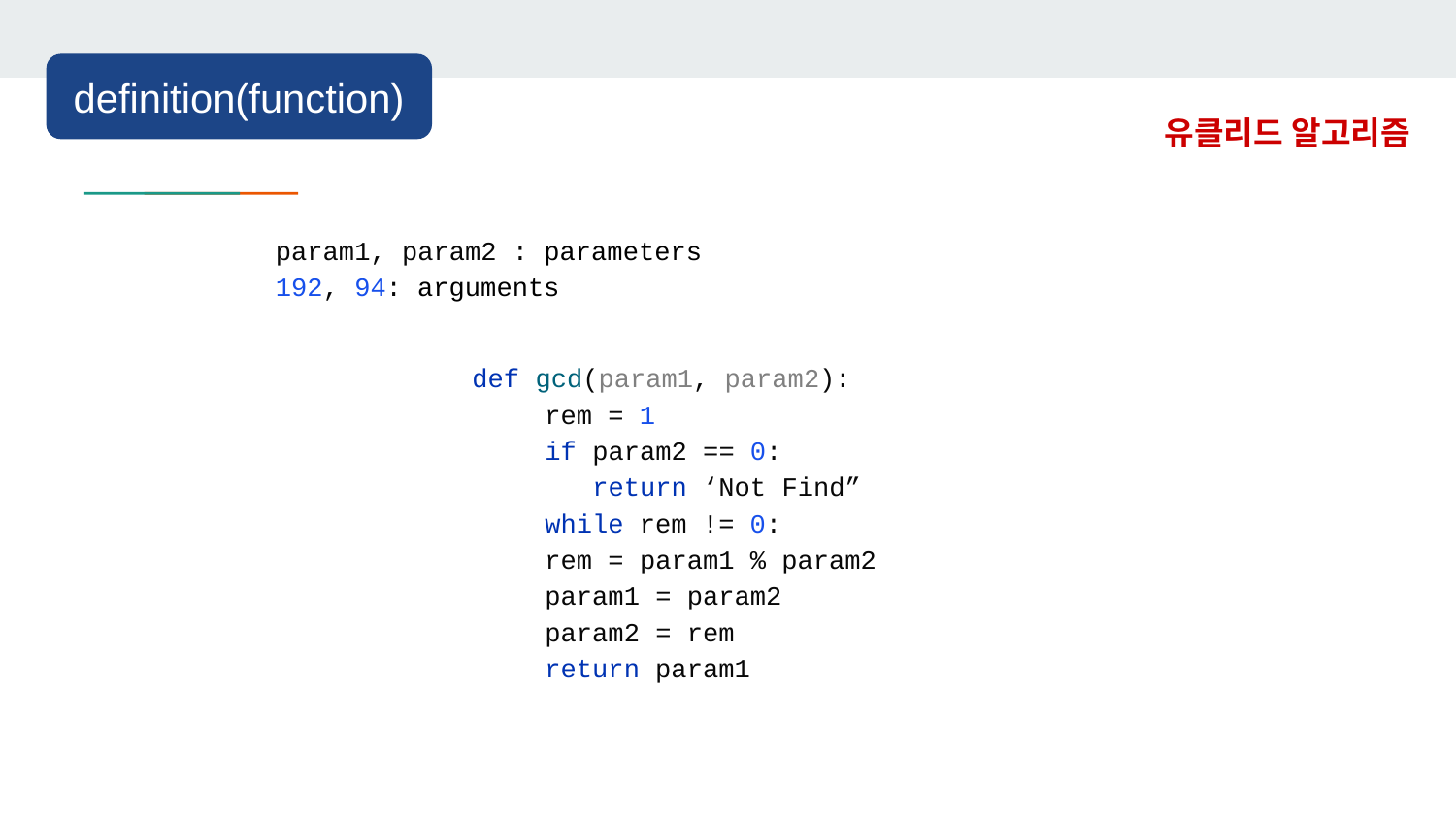

definition(function)
유클리드 알고리즘
param1, param2 : parameters
192, 94: arguments
def gcd(param1, param2):
rem = 1
if param2 == 0:
   return ‘Not Find”
while rem != 0:
rem = param1 % param2
param1 = param2
param2 = rem
return param1